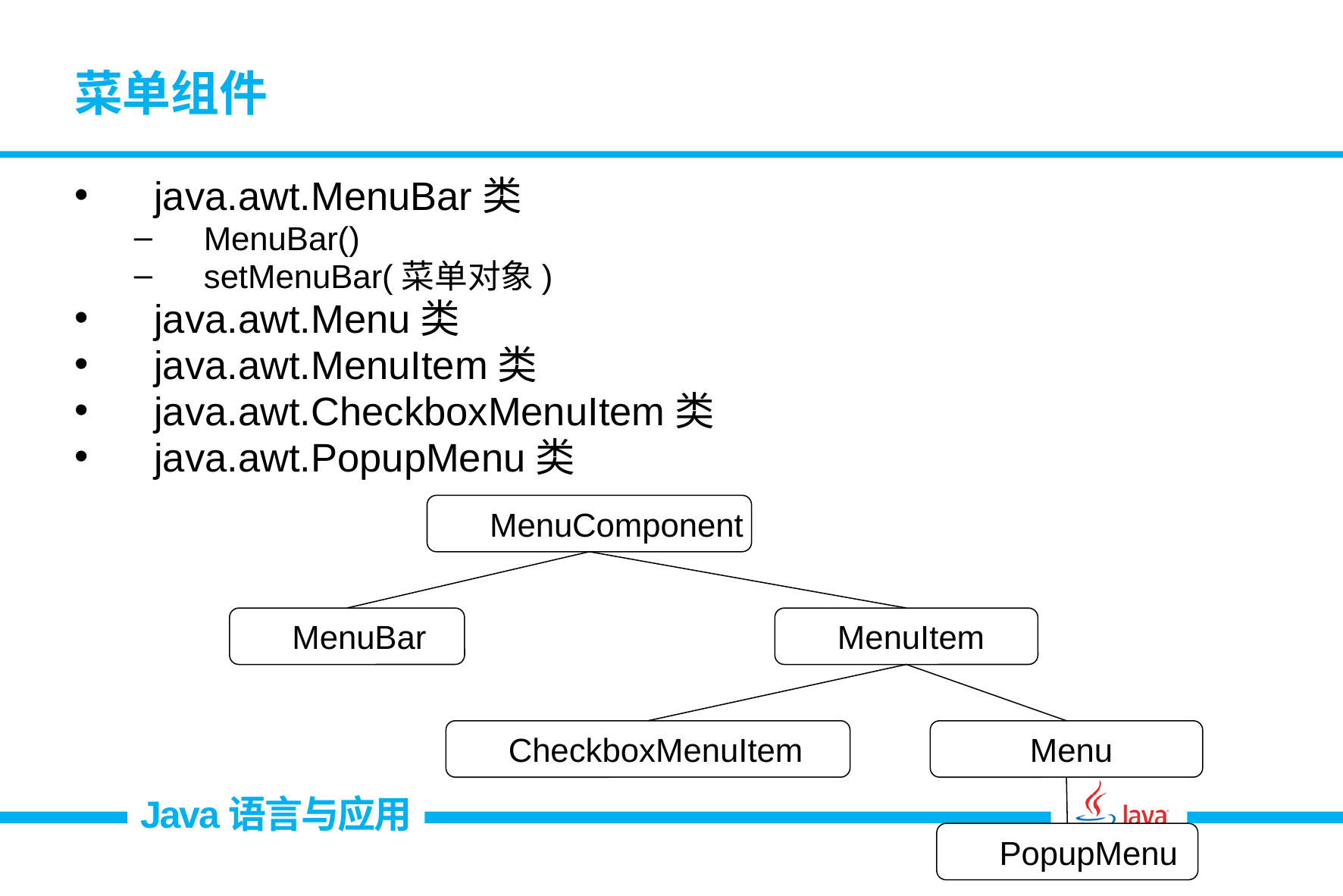

# 菜单组件
java.awt.MenuBar类
MenuBar()
setMenuBar(菜单对象)
java.awt.Menu类
java.awt.MenuItem类
java.awt.CheckboxMenuItem类
java.awt.PopupMenu类

MenuComponent
MenuBar
MenuItem
CheckboxMenuItem
    Menu
PopupMenu